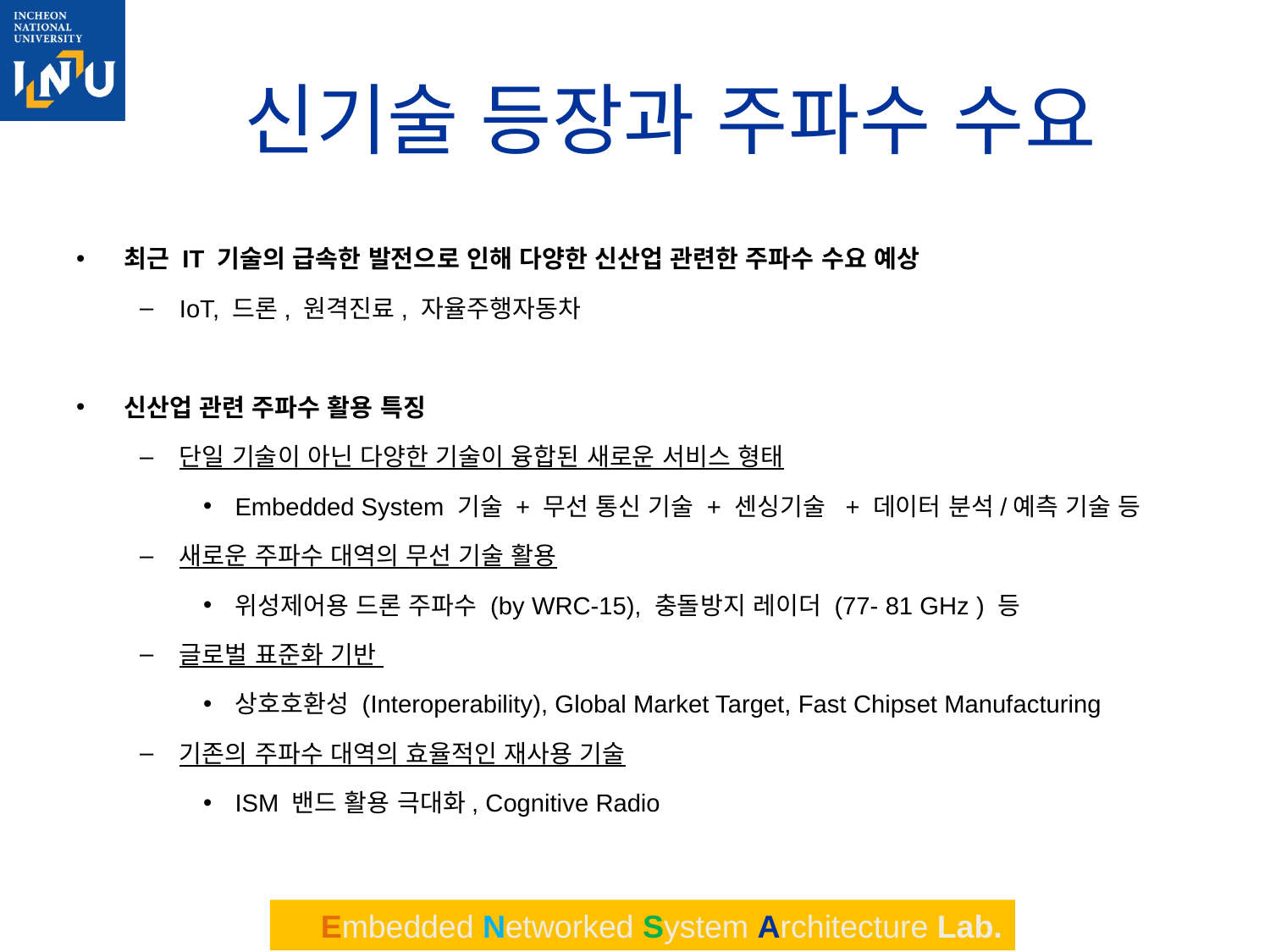

# 신기술 등장과 주파수 수요
최근 IT 기술의 급속한 발전으로 인해 다양한 신산업 관련한 주파수 수요 예상
IoT, 드론, 원격진료, 자율주행자동차

신산업 관련 주파수 활용 특징
단일 기술이 아닌 다양한 기술이 융합된 새로운 서비스 형태
Embedded System 기술 + 무선 통신 기술 + 센싱기술  + 데이터 분석/예측 기술 등
새로운 주파수 대역의 무선 기술 활용
위성제어용 드론 주파수 (by WRC-15), 충돌방지 레이더 (77- 81 GHz ) 등
글로벌 표준화 기반
상호호환성 (Interoperability), Global Market Target, Fast Chipset Manufacturing
기존의 주파수 대역의 효율적인 재사용 기술
ISM 밴드 활용 극대화, Cognitive Radio